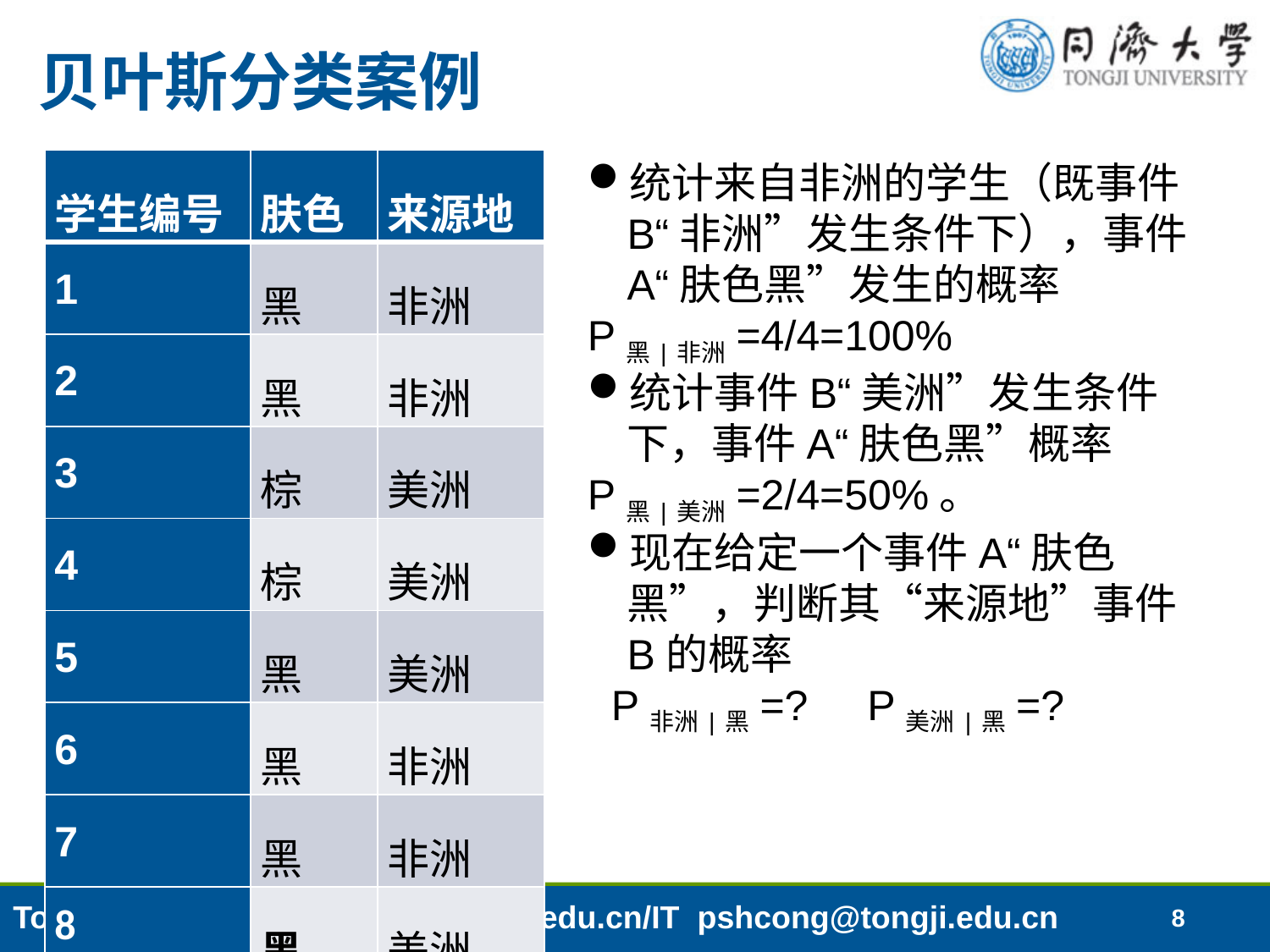

# 贝叶斯分类案例
| 学生编号 | 肤色 | 来源地 |
| --- | --- | --- |
| 1 | 黑 | 非洲 |
| 2 | 黑 | 非洲 |
| 3 | 棕 | 美洲 |
| 4 | 棕 | 美洲 |
| 5 | 黑 | 美洲 |
| 6 | 黑 | 非洲 |
| 7 | 黑 | 非洲 |
| 8 | 黑 | 美洲 |
统计来自非洲的学生（既事件B“非洲”发生条件下），事件A“肤色黑”发生的概率
P黑|非洲=4/4=100%
统计事件B“美洲”发生条件下，事件A“肤色黑”概率
P黑|美洲=2/4=50%。
现在给定一个事件A“肤色黑”，判断其“来源地”事件B的概率
  P非洲|黑=?     P美洲|黑=?